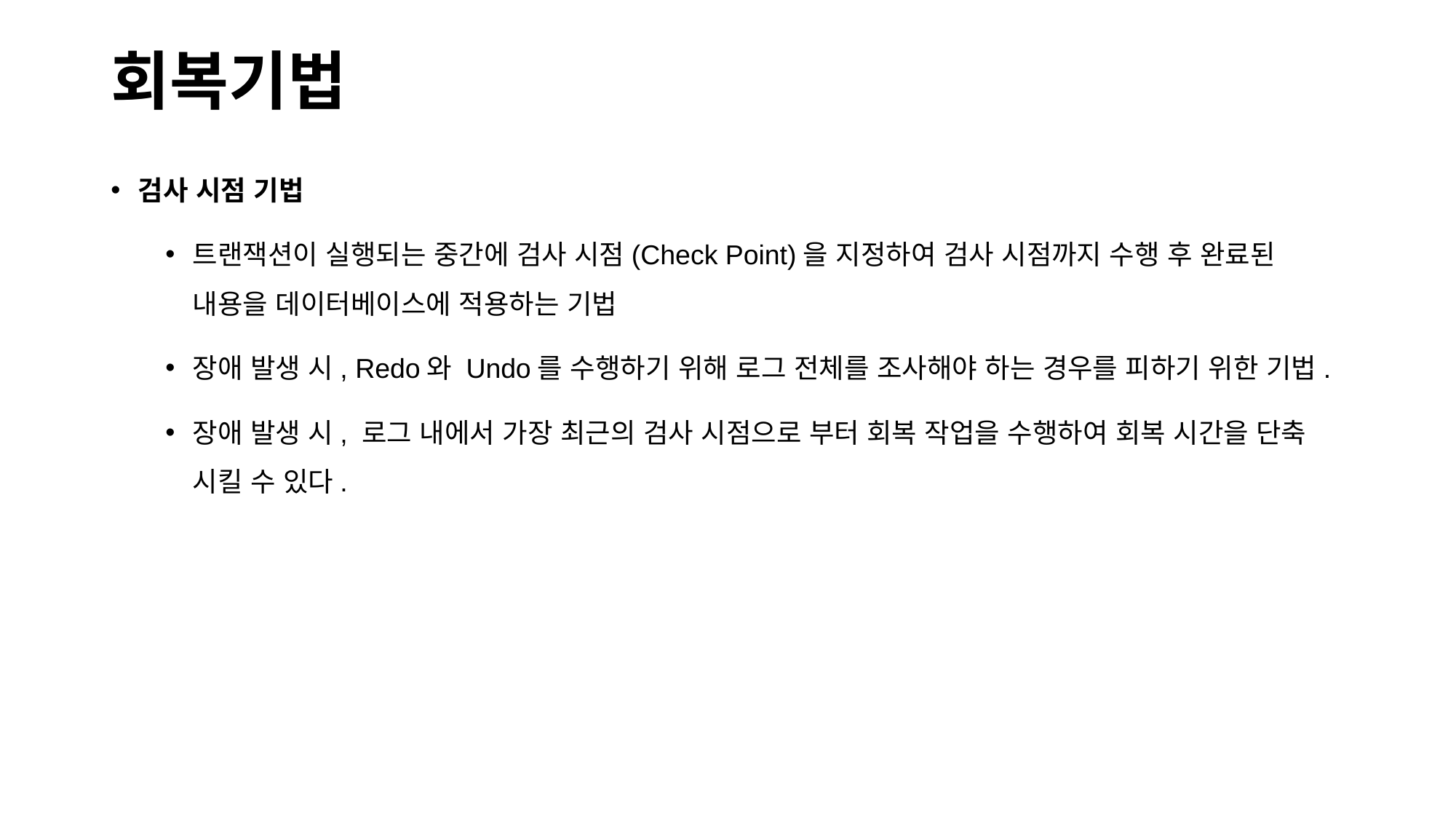

# 회복기법
검사 시점 기법
트랜잭션이 실행되는 중간에 검사 시점(Check Point)을 지정하여 검사 시점까지 수행 후 완료된 내용을 데이터베이스에 적용하는 기법
장애 발생 시, Redo와 Undo를 수행하기 위해 로그 전체를 조사해야 하는 경우를 피하기 위한 기법.
장애 발생 시, 로그 내에서 가장 최근의 검사 시점으로 부터 회복 작업을 수행하여 회복 시간을 단축 시킬 수 있다.